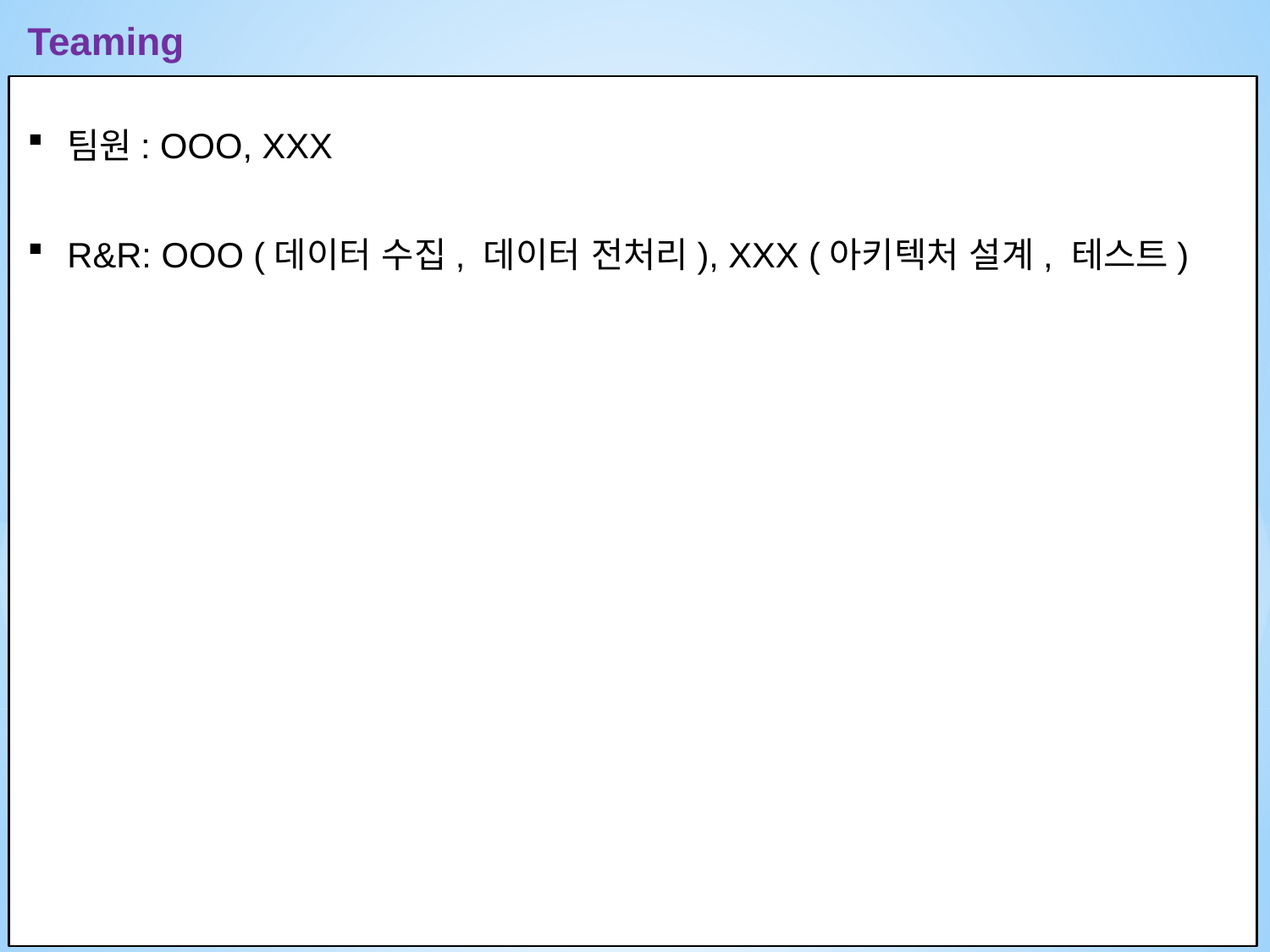

Teaming

팀원: OOO, XXX
R&R: OOO (데이터 수집, 데이터 전처리), XXX (아키텍처 설계, 테스트)